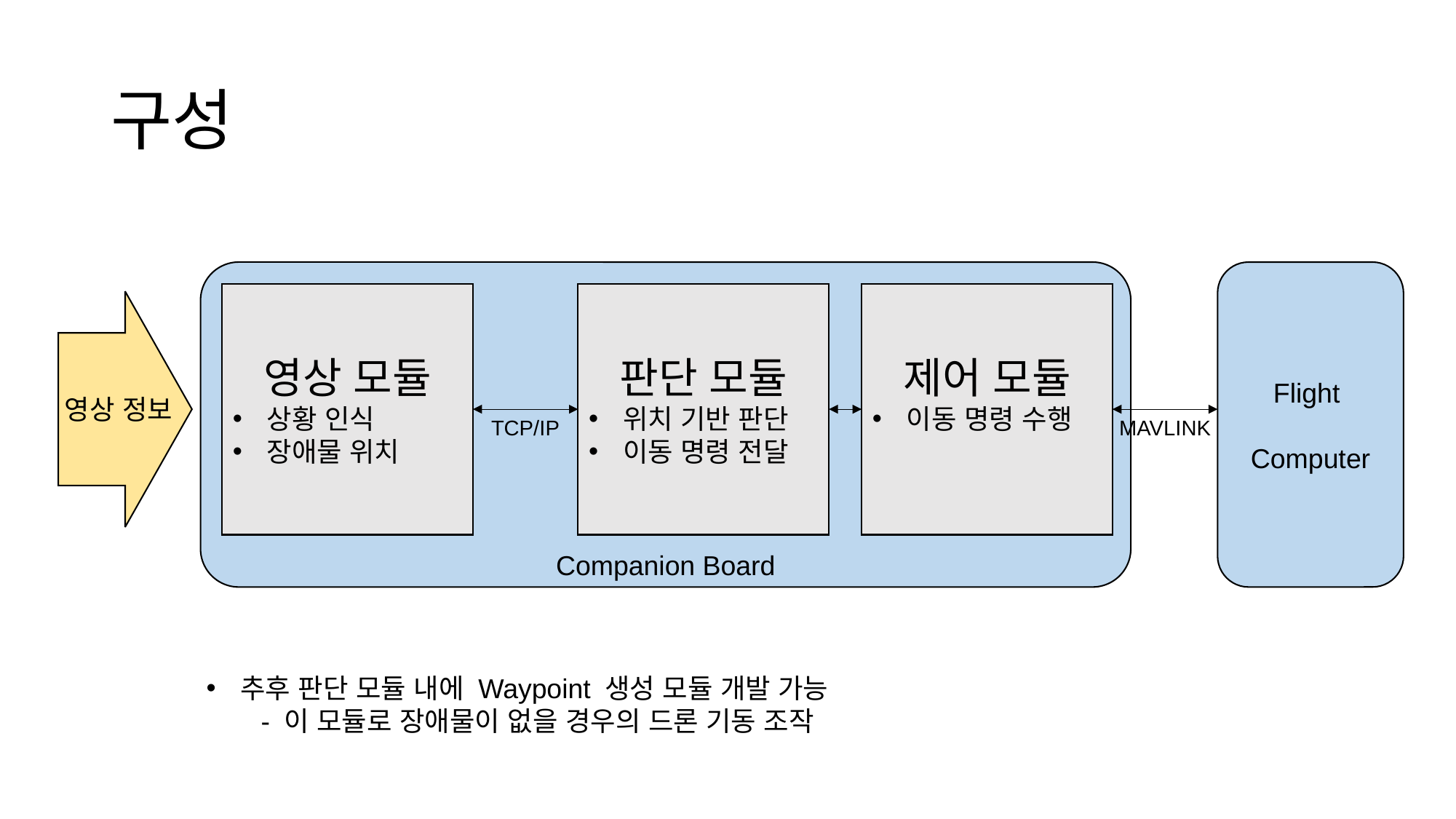

# 구성

Flight

Computer
영상 모듈
상황 인식
장애물 위치
판단 모듈
위치 기반 판단
이동 명령 전달
제어 모듈
이동 명령 수행

영상 정보
TCP/IP
MAVLINK
Companion Board
추후 판단 모듈 내에 Waypoint 생성 모듈 개발 가능
- 이 모듈로 장애물이 없을 경우의 드론 기동 조작